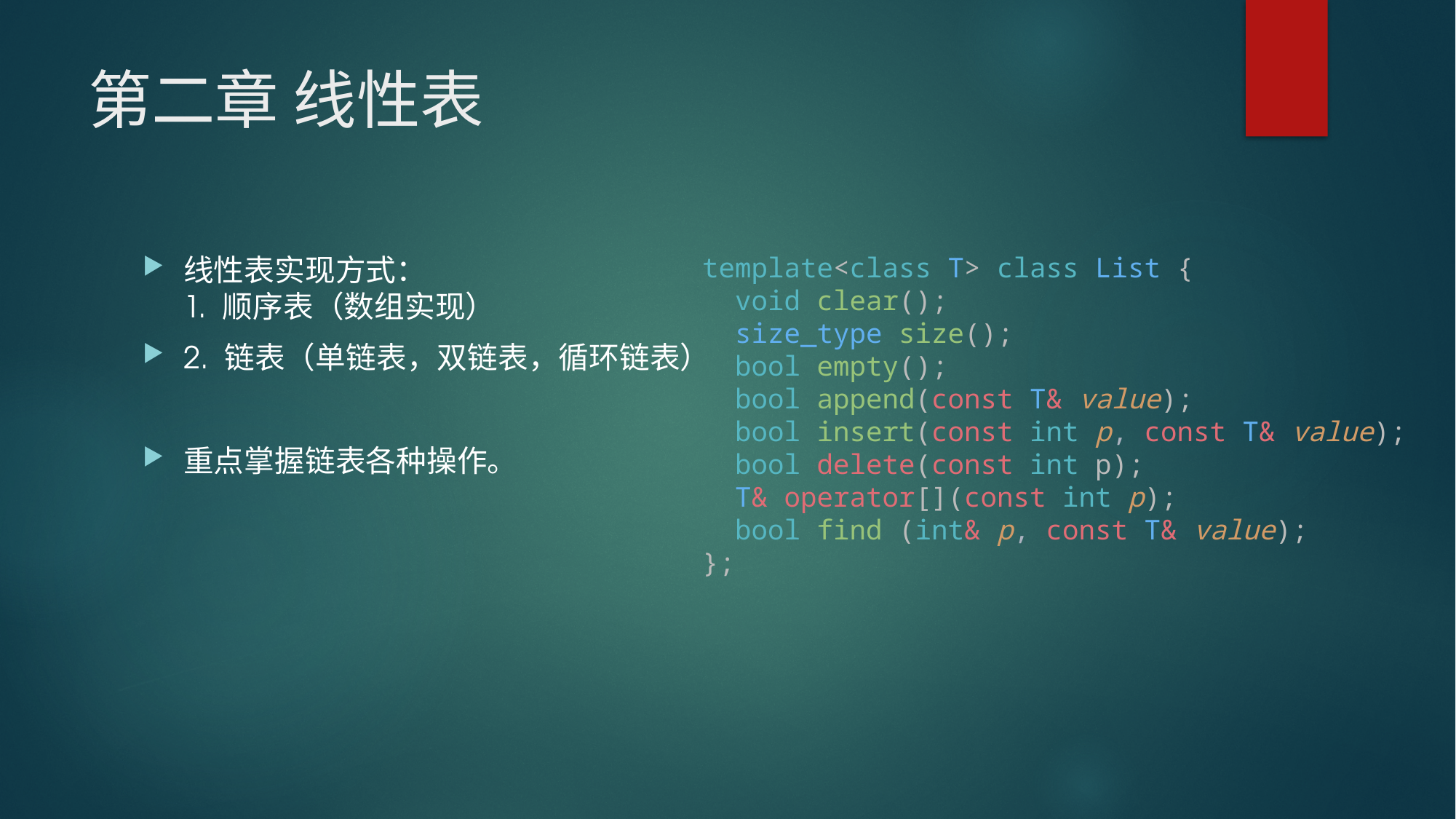

# 第二章 线性表
线性表实现方式：
1. 顺序表（数组实现）
2. 链表（单链表，双链表，循环链表）

重点掌握链表各种操作。
template<class T> class List {
  void clear();
  size_type size();
  bool empty();
  bool append(const T& value);
  bool insert(const int p, const T& value);
  bool delete(const int p);
  T& operator[](const int p);
  bool find (int& p, const T& value);
};